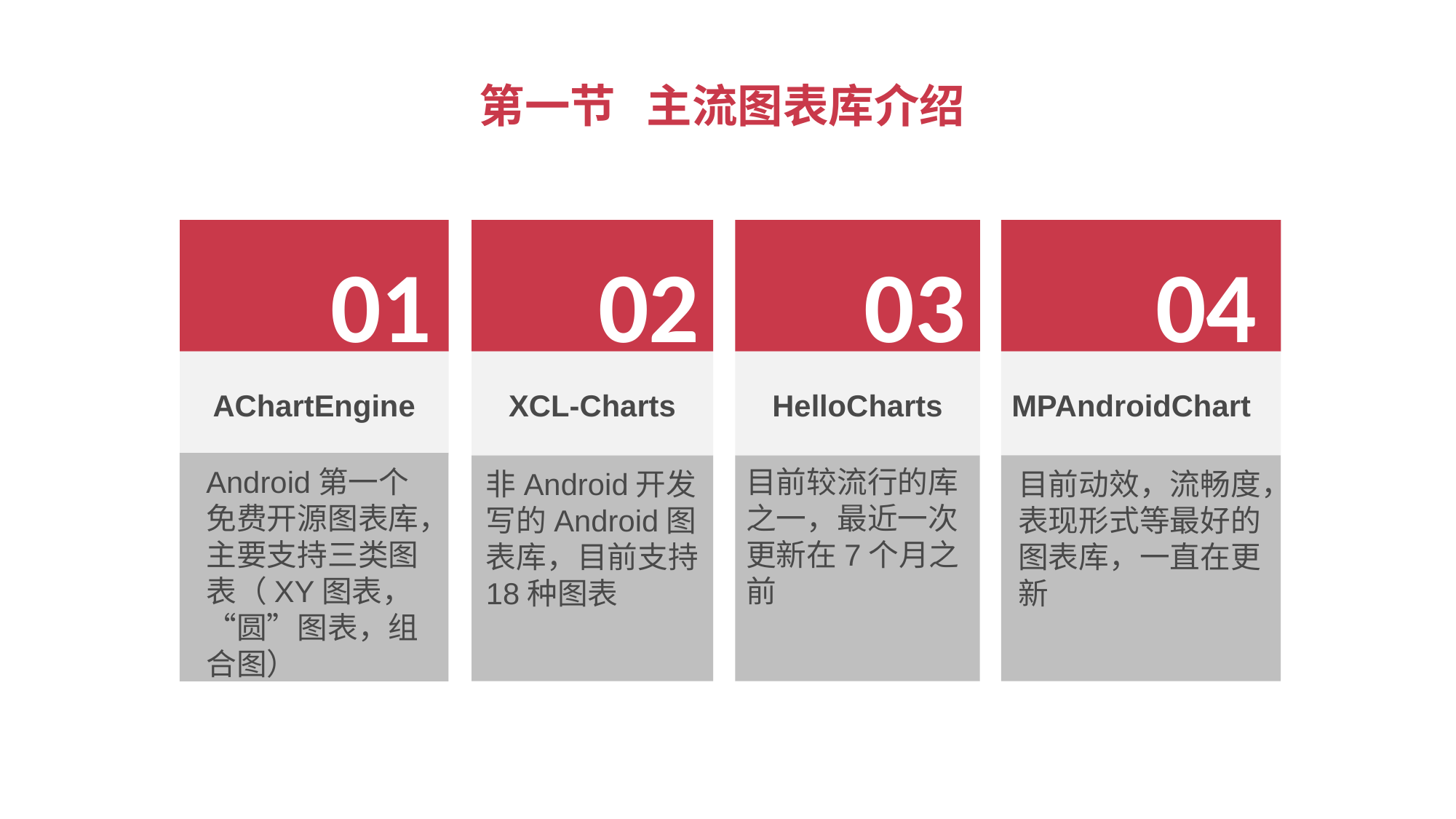

第一节   主流图表库介绍
01

AChartEngine
02

XCL-Charts
03

HelloCharts
04

MPAndroidChart

Android第一个免费开源图表库，主要支持三类图表（XY图表，“圆”图表，组合图）
目前较流行的库之一，最近一次更新在7个月之前
非Android开发写的Android图表库，目前支持18种图表
目前动效，流畅度，表现形式等最好的图表库，一直在更新